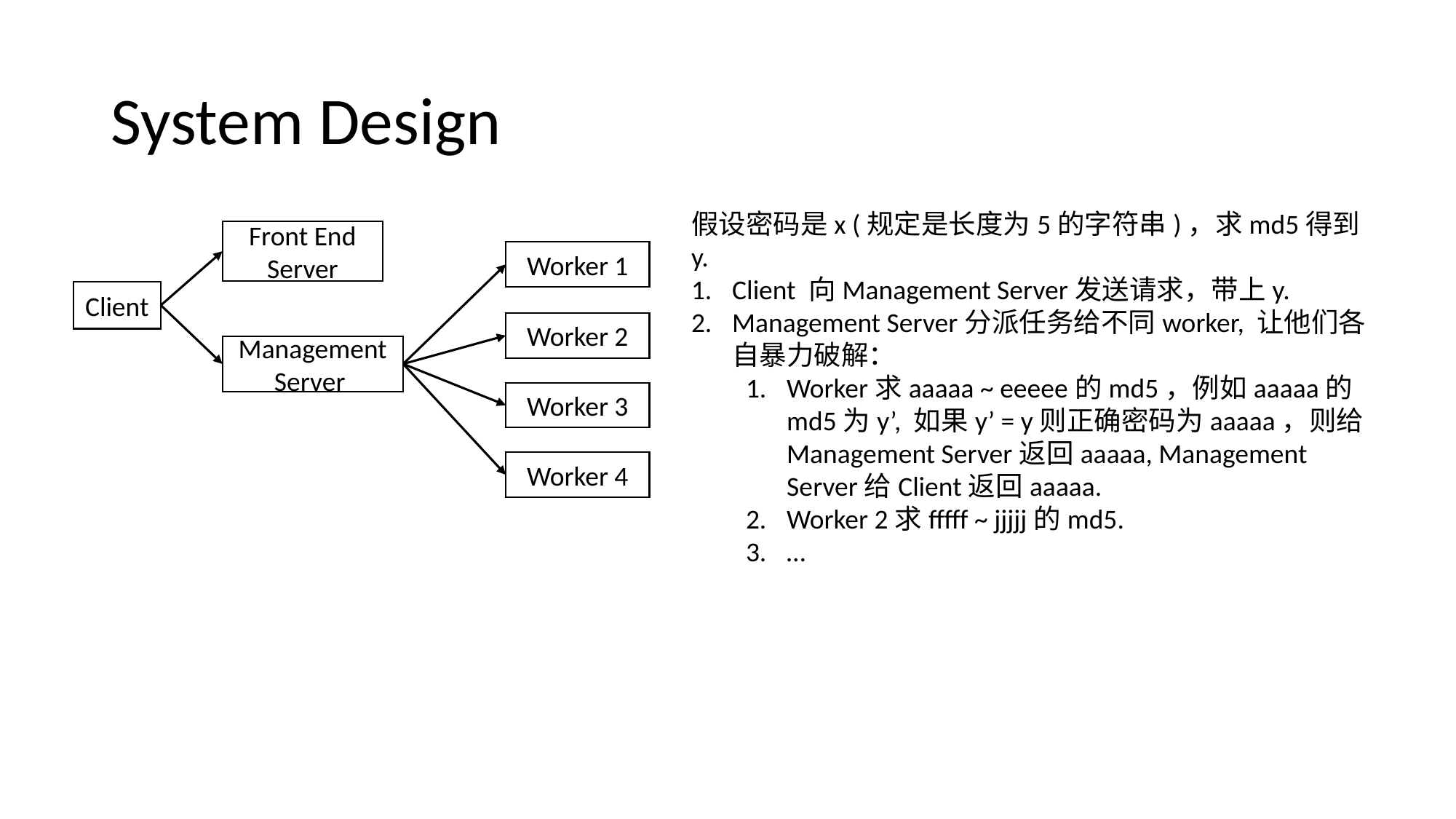

# System Design
假设密码是x (规定是长度为5的字符串)，求md5得到y.
Client 向Management Server发送请求，带上y.
Management Server分派任务给不同worker, 让他们各自暴力破解：
Worker求aaaaa ~ eeeee的md5，例如aaaaa的md5为y’, 如果y’ = y则正确密码为aaaaa，则给Management Server返回aaaaa, Management Server给Client返回aaaaa.
Worker 2求fffff ~ jjjjj的md5.
…
Front End Server
Worker 1
Client
Worker 2
Management
Server
Worker 3
Worker 4